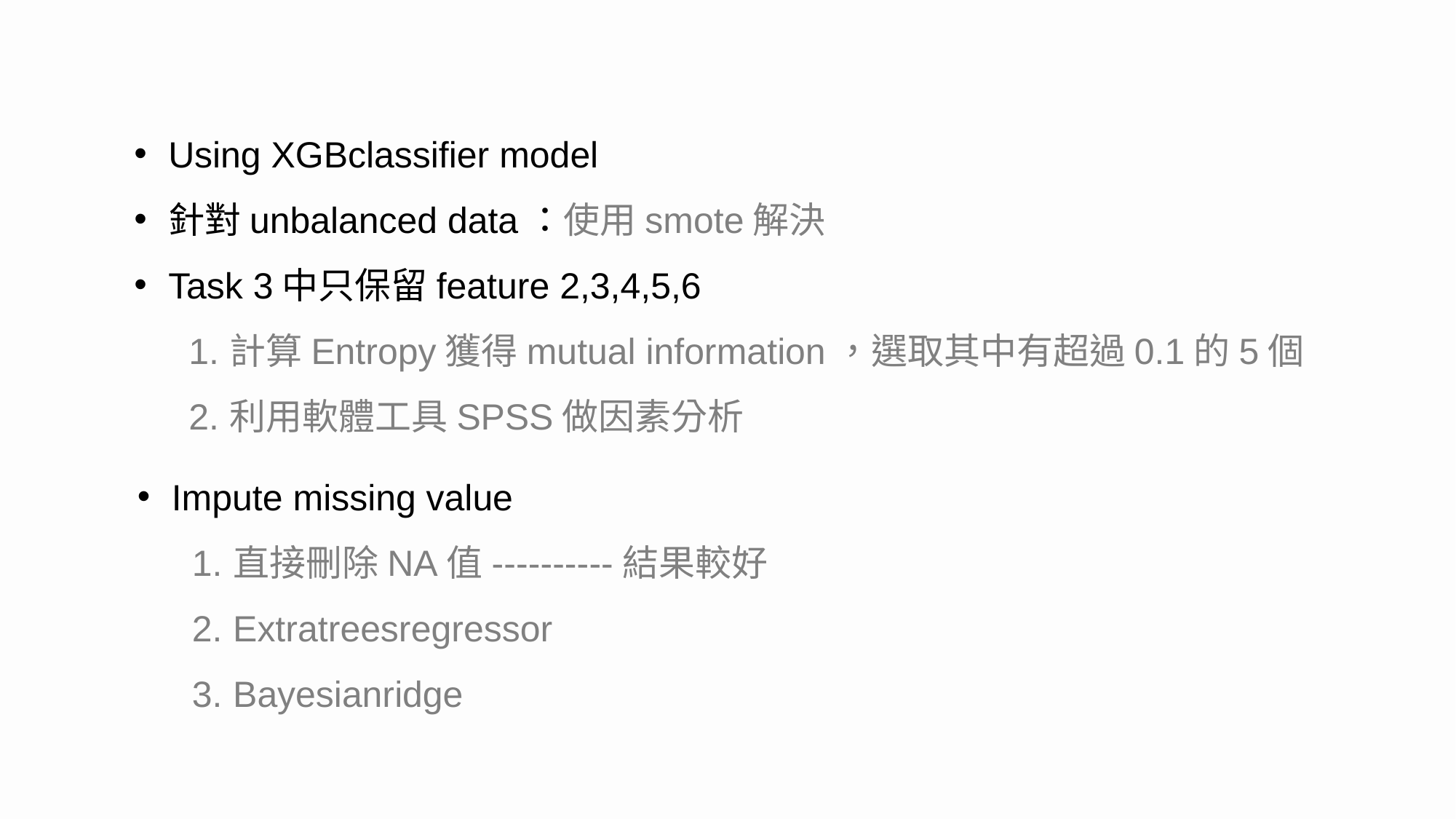

Using XGBclassifier model
針對unbalanced data：使用smote解決
Task 3中只保留feature 2,3,4,5,6
計算Entropy獲得mutual information，選取其中有超過0.1的5個
利用軟體工具SPSS做因素分析

Impute missing value
直接刪除NA值----------結果較好
Extratreesregressor
Bayesianridge